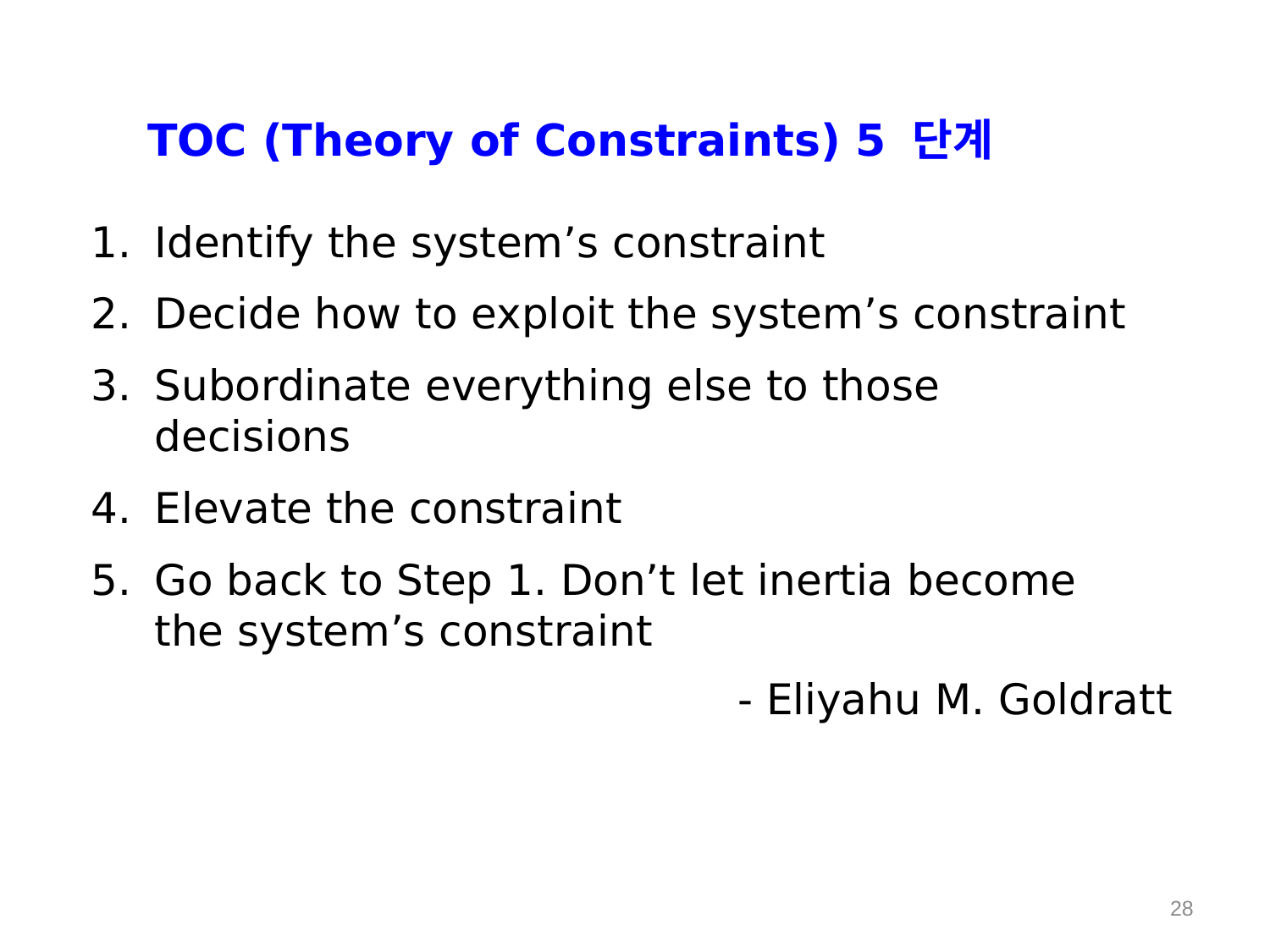

TOC (Theory of Constraints) 5 단계
Identify the system’s constraint
Decide how to exploit the system’s constraint
Subordinate everything else to those decisions
Elevate the constraint
Go back to Step 1. Don’t let inertia become the system’s constraint
 - Eliyahu M. Goldratt
28